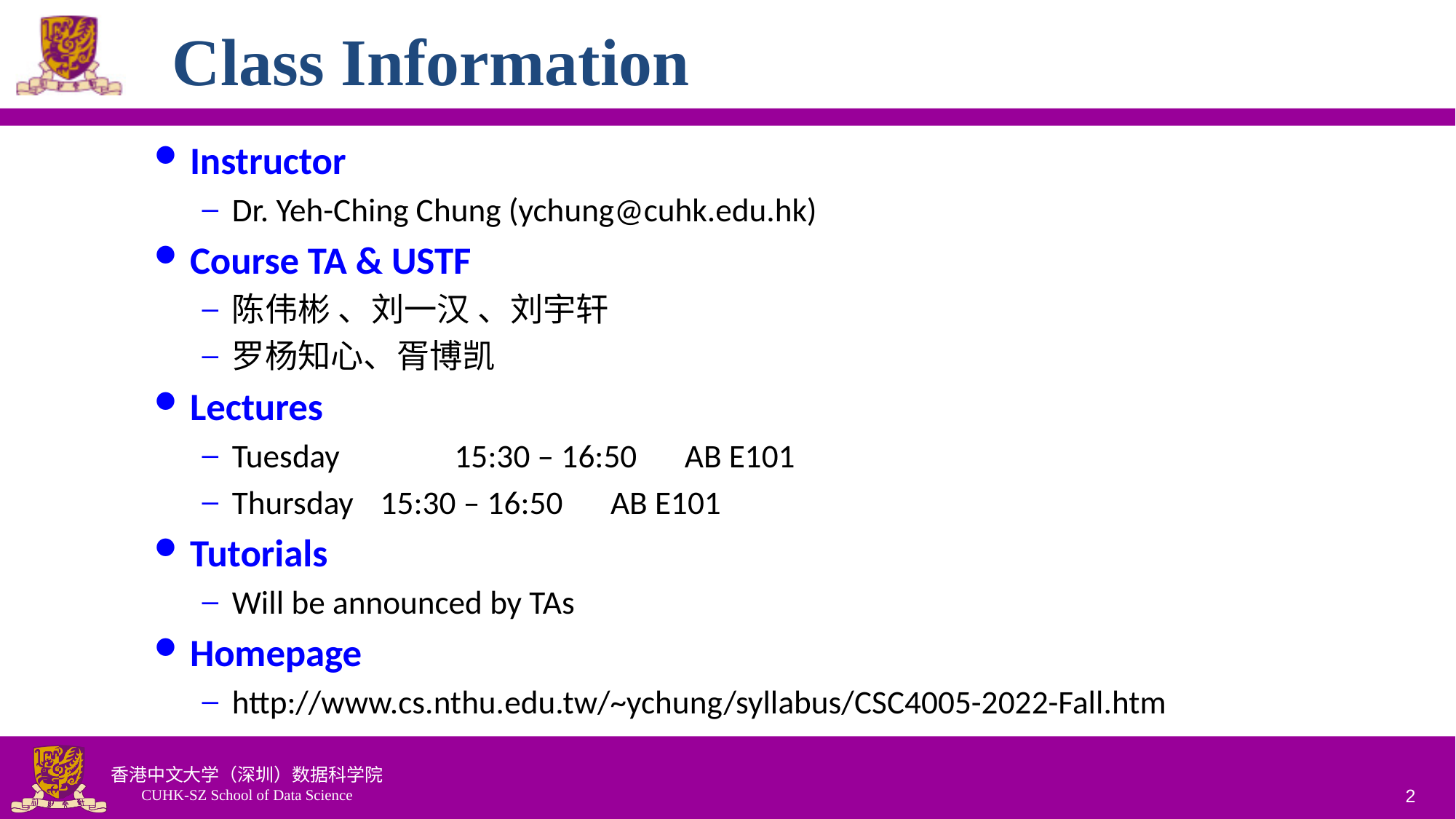

Class Information
Instructor
Dr. Yeh-Ching Chung (ychung@cuhk.edu.hk)
Course TA & USTF
陈伟彬 、刘一汉 、刘宇轩
罗杨知心、胥博凯
Lectures
Tuesday	 	15:30 – 16:50	 AB E101
Thursday	15:30 – 16:50 	 AB E101
Tutorials
Will be announced by TAs
Homepage
http://www.cs.nthu.edu.tw/~ychung/syllabus/CSC4005-2022-Fall.htm
2